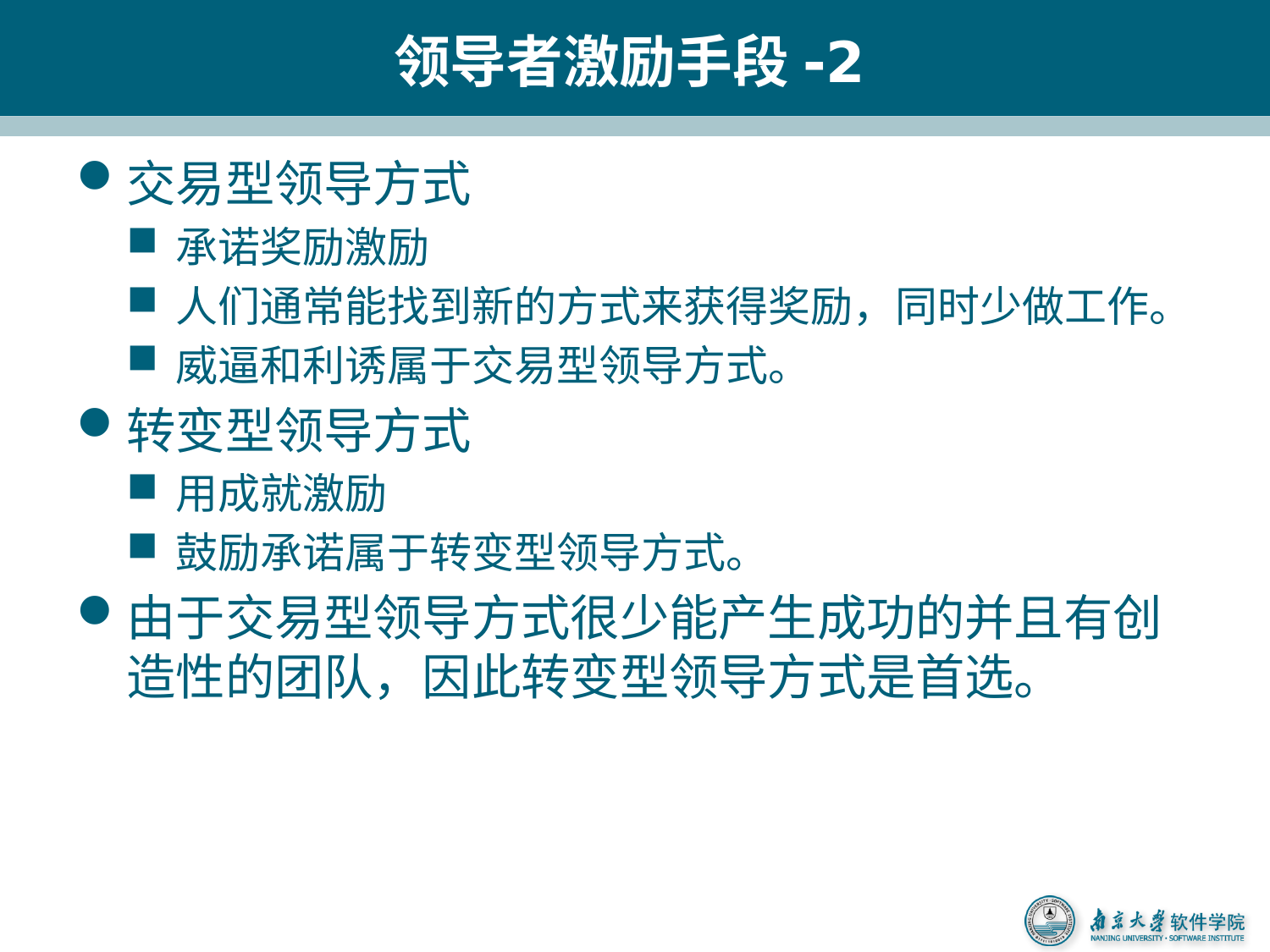

# 领导者激励手段-2
交易型领导方式
承诺奖励激励
人们通常能找到新的方式来获得奖励，同时少做工作。
威逼和利诱属于交易型领导方式。
转变型领导方式
用成就激励
鼓励承诺属于转变型领导方式。
由于交易型领导方式很少能产生成功的并且有创造性的团队，因此转变型领导方式是首选。